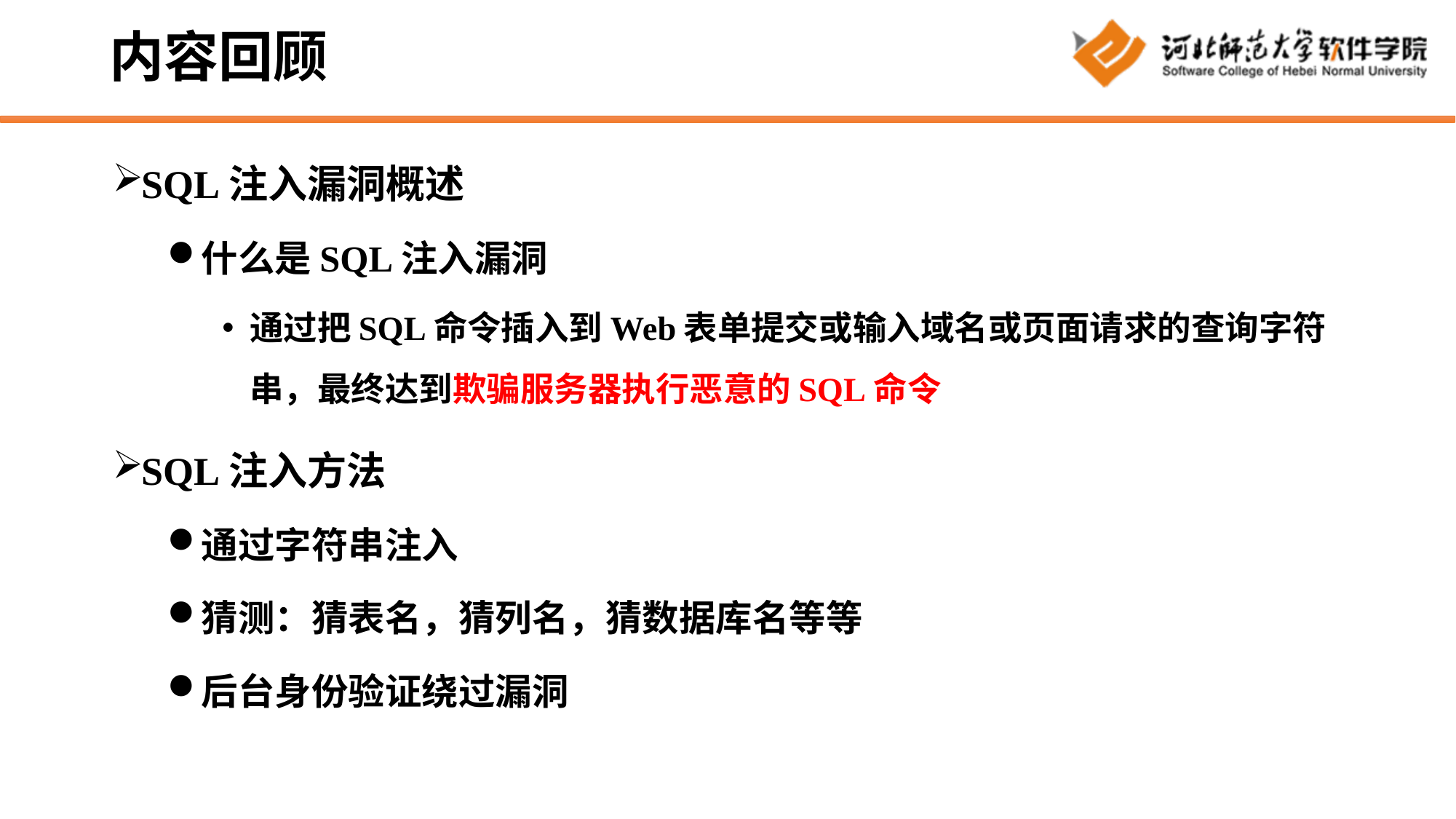

# 内容回顾
SQL注入漏洞概述
什么是SQL注入漏洞
通过把SQL命令插入到Web表单提交或输入域名或页面请求的查询字符串，最终达到欺骗服务器执行恶意的SQL命令
SQL注入方法
通过字符串注入
猜测：猜表名，猜列名，猜数据库名等等
后台身份验证绕过漏洞